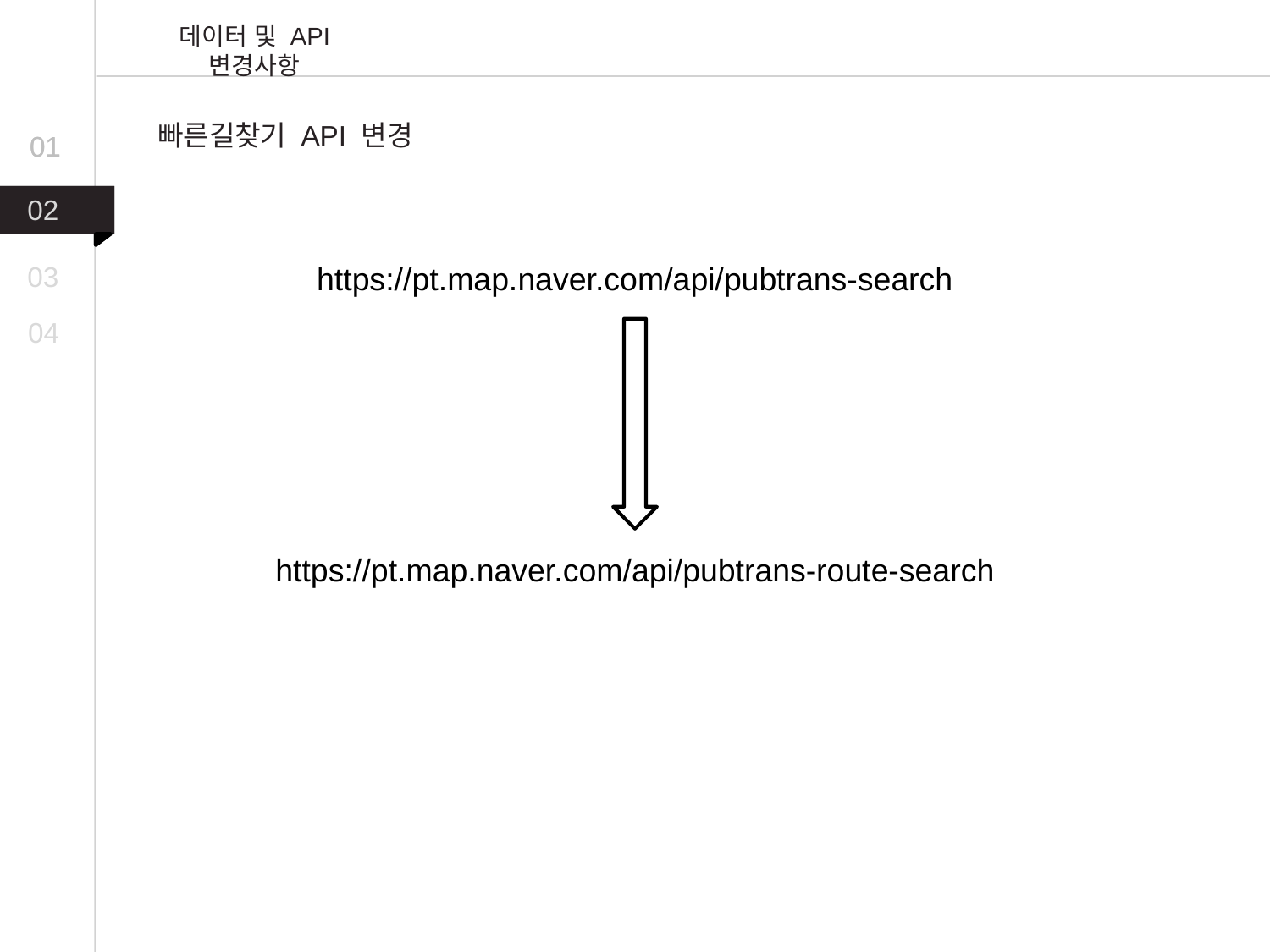

데이터 및 API 변경사항
빠른길찾기 API 변경
01
01

02
02
02

03
https://pt.map.naver.com/api/pubtrans-search

https://pt.map.naver.com/api/pubtrans-route-search
04